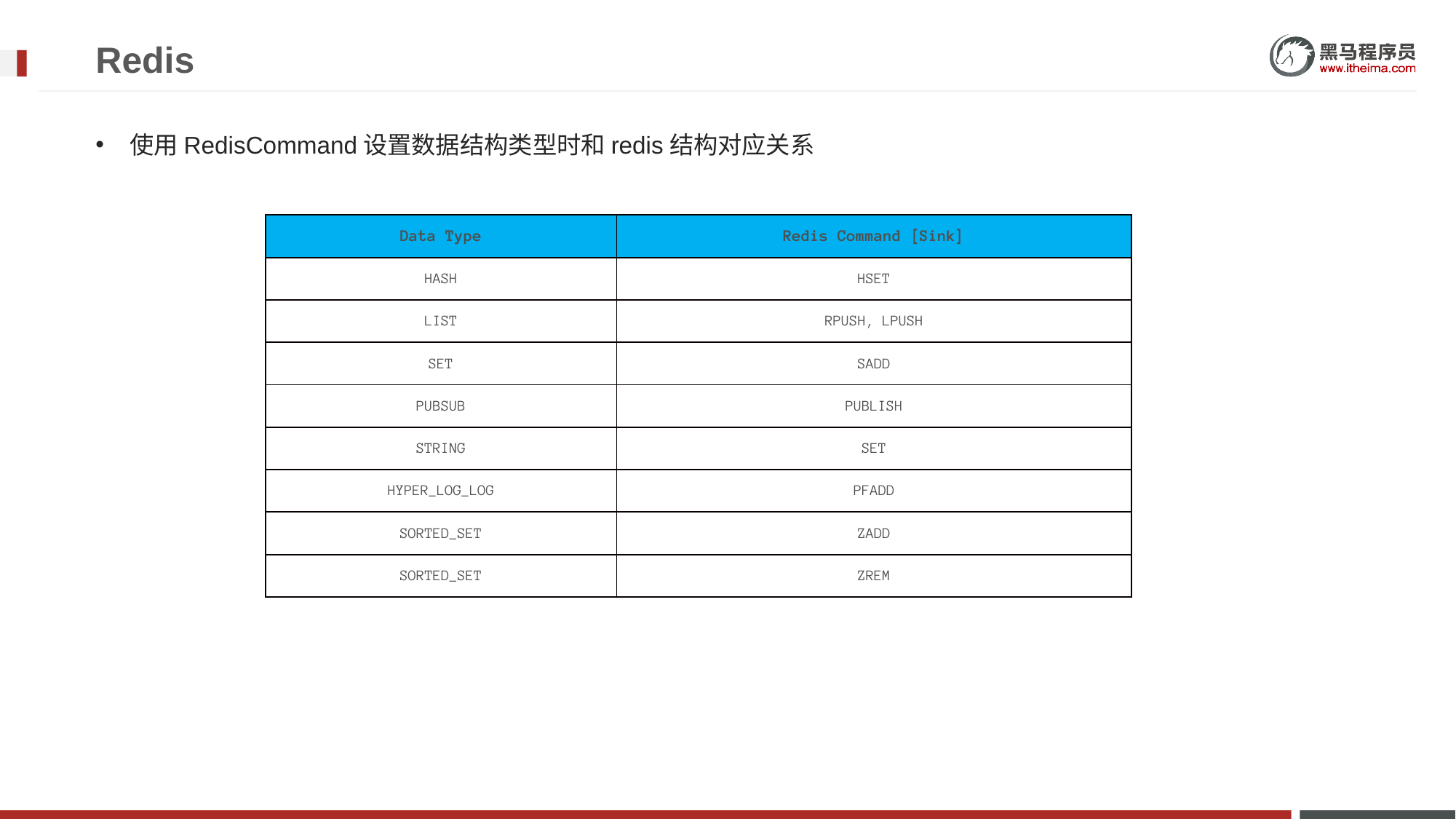

# Redis
使用RedisCommand设置数据结构类型时和redis结构对应关系
| Data Type | Redis Command [Sink] |
| --- | --- |
| HASH | HSET |
| LIST | RPUSH, LPUSH |
| SET | SADD |
| PUBSUB | PUBLISH |
| STRING | SET |
| HYPER\_LOG\_LOG | PFADD |
| SORTED\_SET | ZADD |
| SORTED\_SET | ZREM |